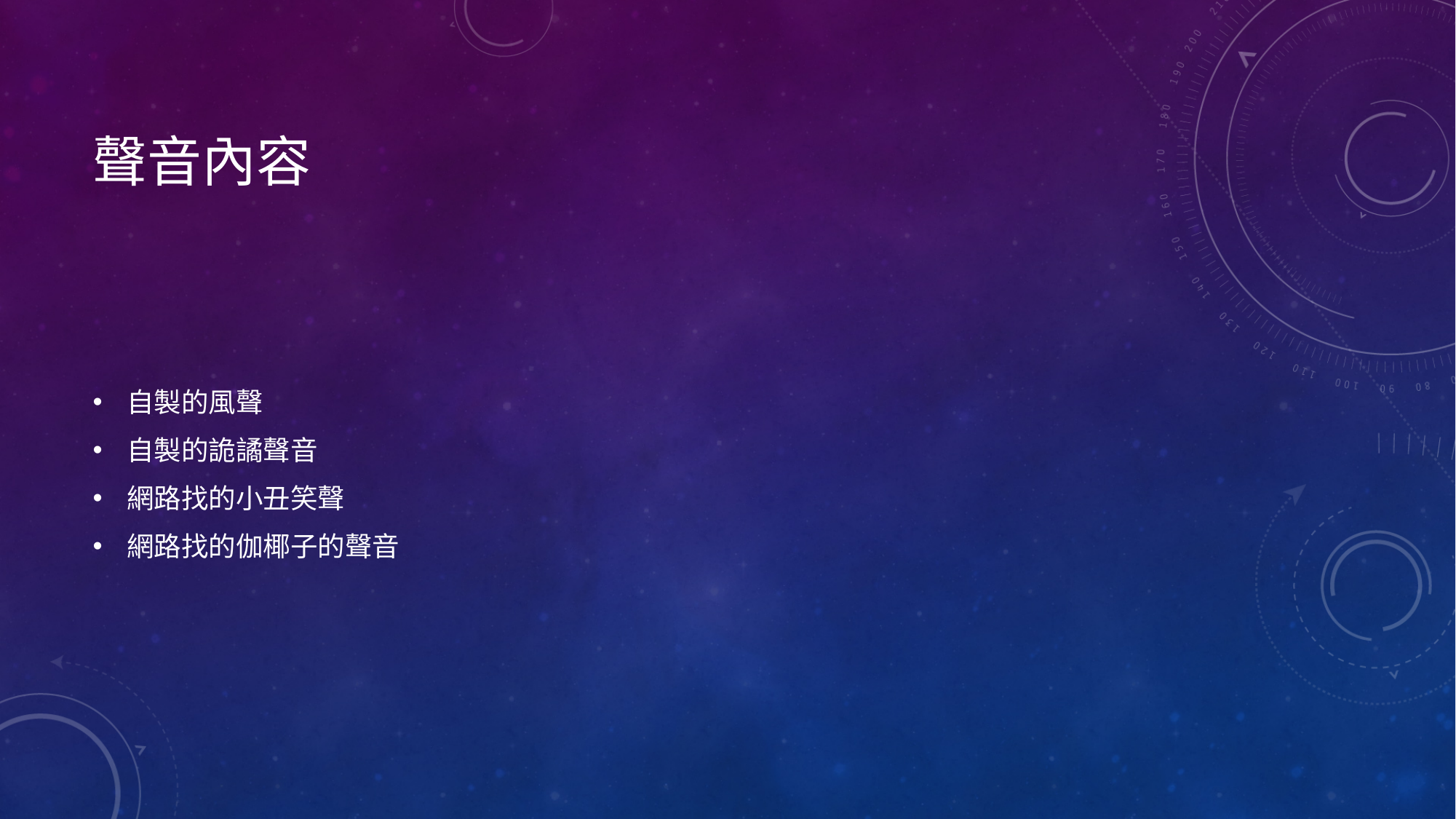

# 聲音內容
自製的風聲
自製的詭譎聲音
網路找的小丑笑聲
網路找的伽椰子的聲音